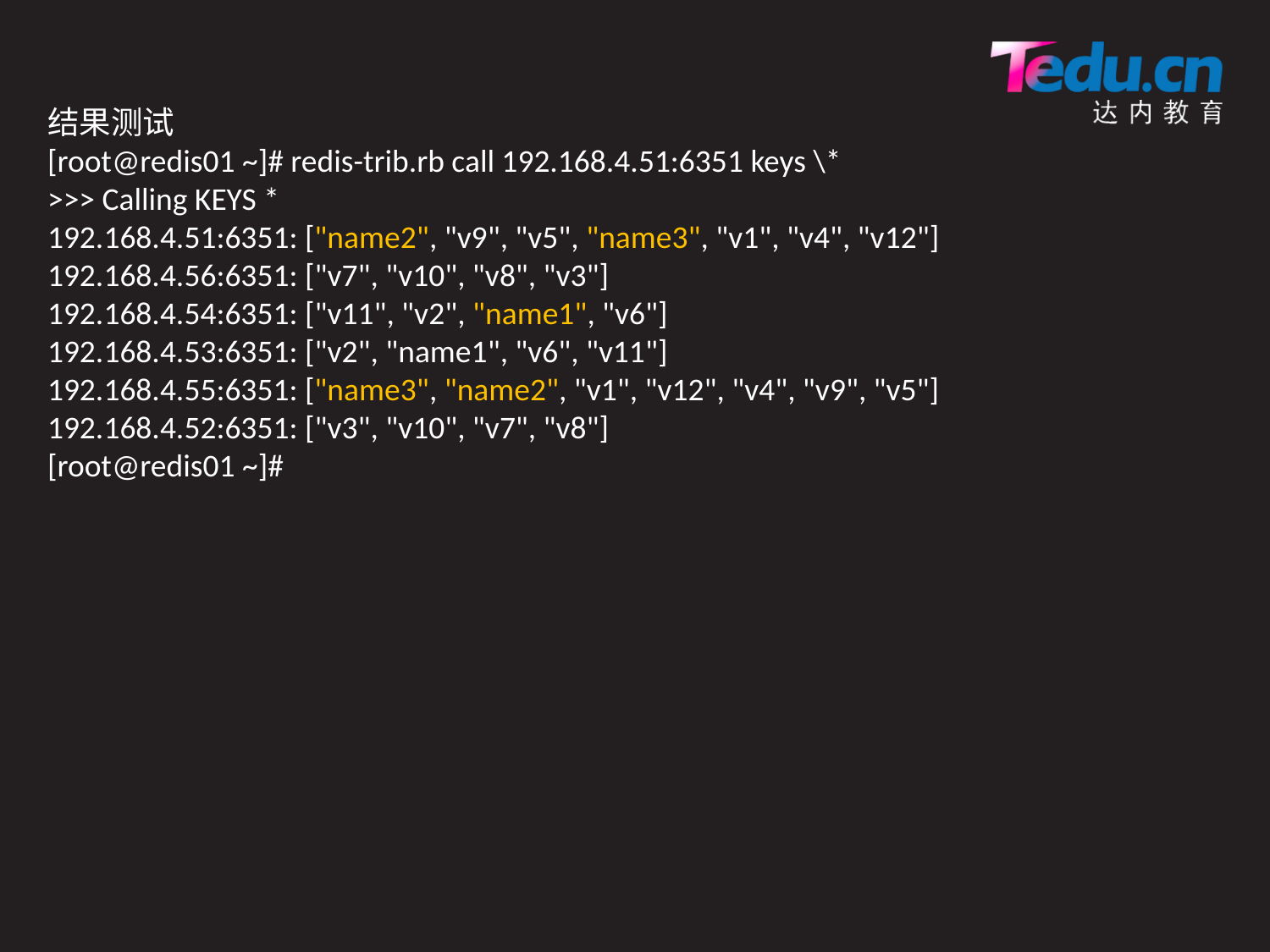

结果测试
[root@redis01 ~]# redis-trib.rb call 192.168.4.51:6351 keys \*
>>> Calling KEYS *
192.168.4.51:6351: ["name2", "v9", "v5", "name3", "v1", "v4", "v12"]
192.168.4.56:6351: ["v7", "v10", "v8", "v3"]
192.168.4.54:6351: ["v11", "v2", "name1", "v6"]
192.168.4.53:6351: ["v2", "name1", "v6", "v11"]
192.168.4.55:6351: ["name3", "name2", "v1", "v12", "v4", "v9", "v5"]
192.168.4.52:6351: ["v3", "v10", "v7", "v8"]
[root@redis01 ~]#